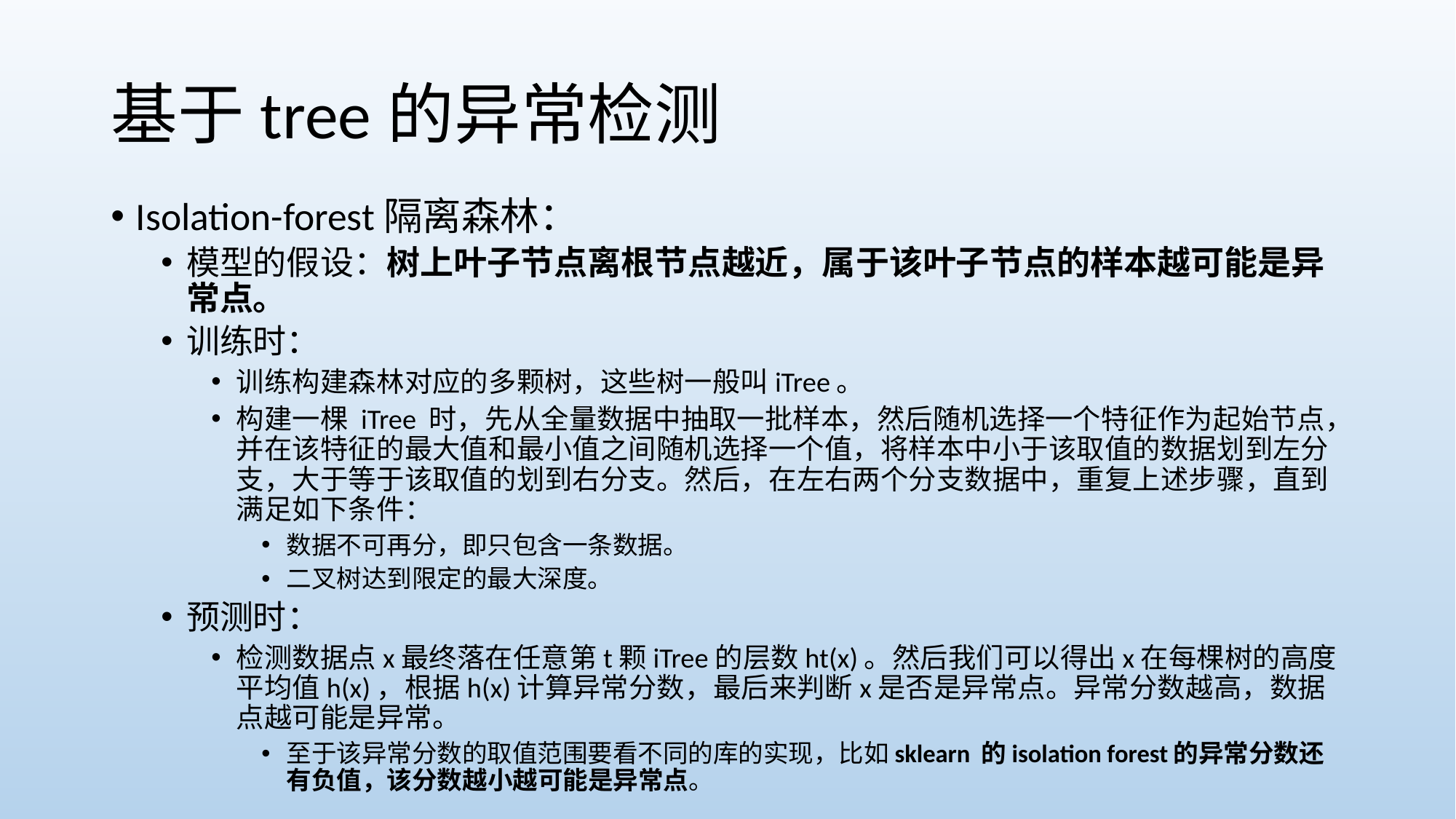

# 基于tree的异常检测
Isolation-forest隔离森林：
模型的假设：树上叶子节点离根节点越近，属于该叶子节点的样本越可能是异常点。
训练时：
训练构建森林对应的多颗树，这些树一般叫iTree。
构建一棵 iTree 时，先从全量数据中抽取一批样本，然后随机选择一个特征作为起始节点，并在该特征的最大值和最小值之间随机选择一个值，将样本中小于该取值的数据划到左分支，大于等于该取值的划到右分支。然后，在左右两个分支数据中，重复上述步骤，直到满足如下条件：
数据不可再分，即只包含一条数据。
二叉树达到限定的最大深度。
预测时：
检测数据点x最终落在任意第t颗iTree的层数ht(x)。然后我们可以得出x在每棵树的高度平均值h(x)，根据h(x)计算异常分数，最后来判断x是否是异常点。异常分数越高，数据点越可能是异常。
至于该异常分数的取值范围要看不同的库的实现，比如sklearn 的isolation forest的异常分数还有负值，该分数越小越可能是异常点。